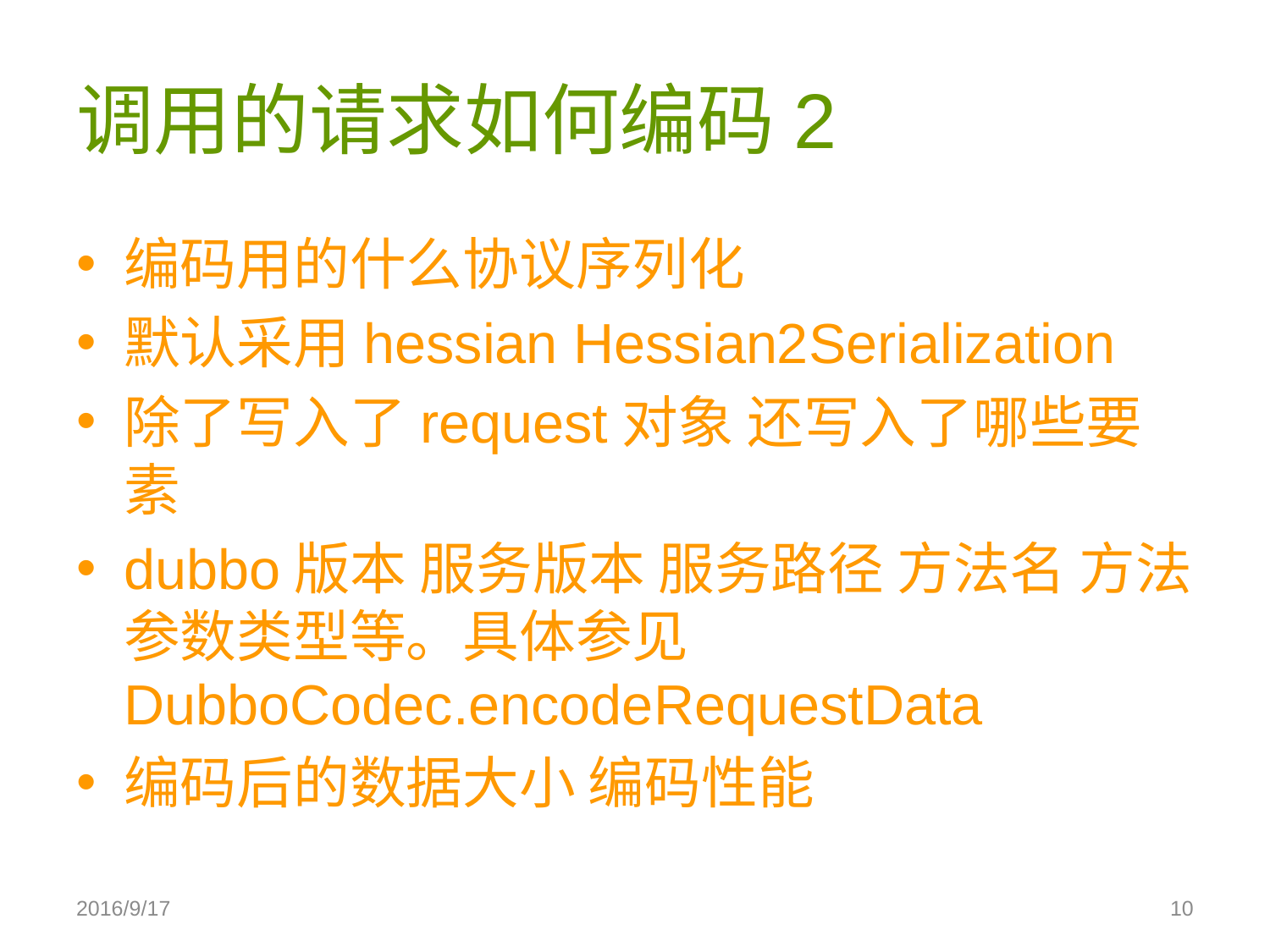

# 调用的请求如何编码2
编码用的什么协议序列化
默认采用hessian Hessian2Serialization
除了写入了request对象 还写入了哪些要素
dubbo版本 服务版本 服务路径 方法名 方法参数类型等。具体参见DubboCodec.encodeRequestData
编码后的数据大小 编码性能

2016/9/17
10